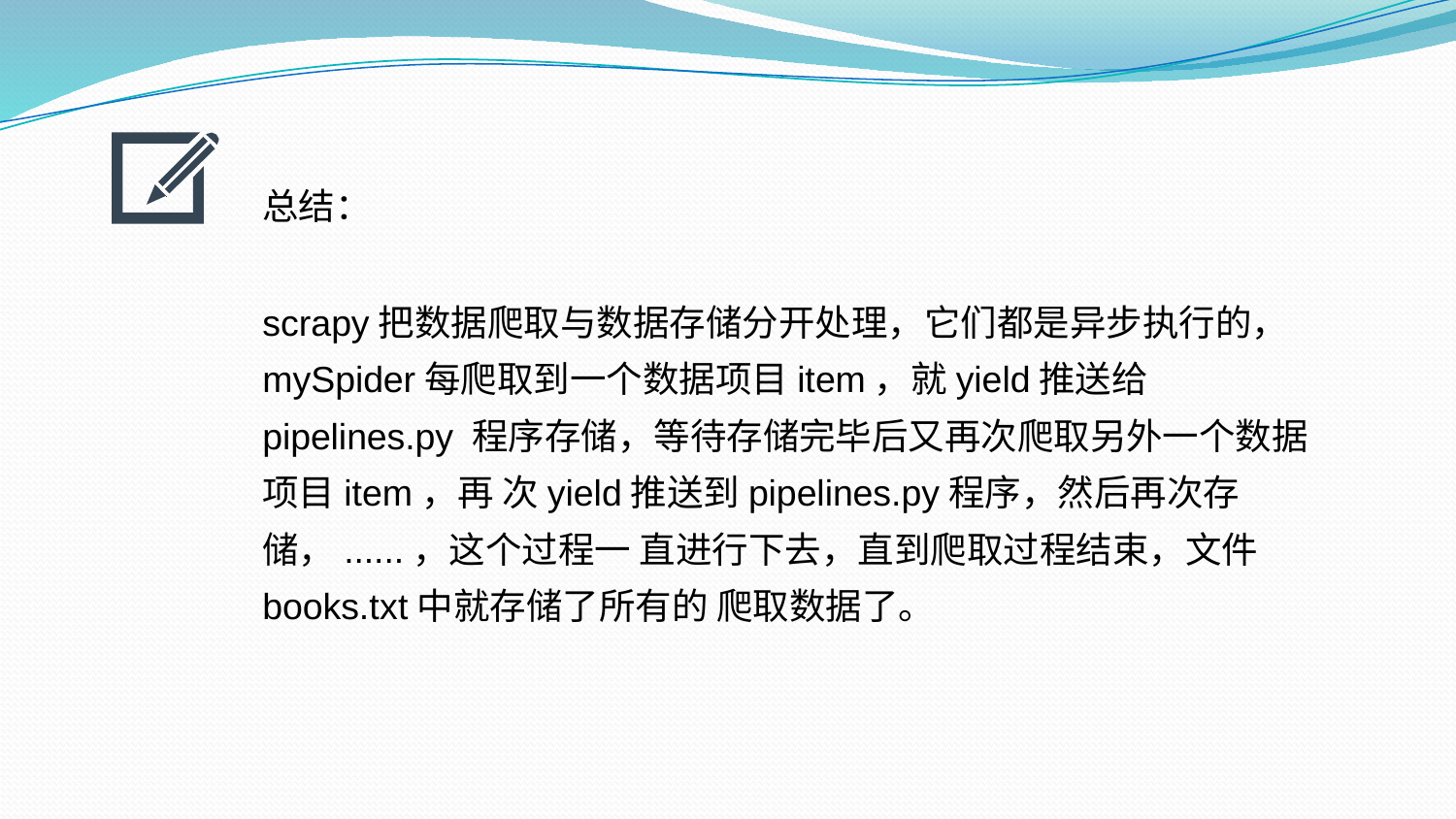

总结：

scrapy把数据爬取与数据存储分开处理，它们都是异步执行的， mySpider每爬取到一个数据项目item，就yield推送给pipelines.py 程序存储，等待存储完毕后又再次爬取另外一个数据项目item，再 次yield推送到pipelines.py程序，然后再次存储，......，这个过程一 直进行下去，直到爬取过程结束，文件books.txt中就存储了所有的 爬取数据了。